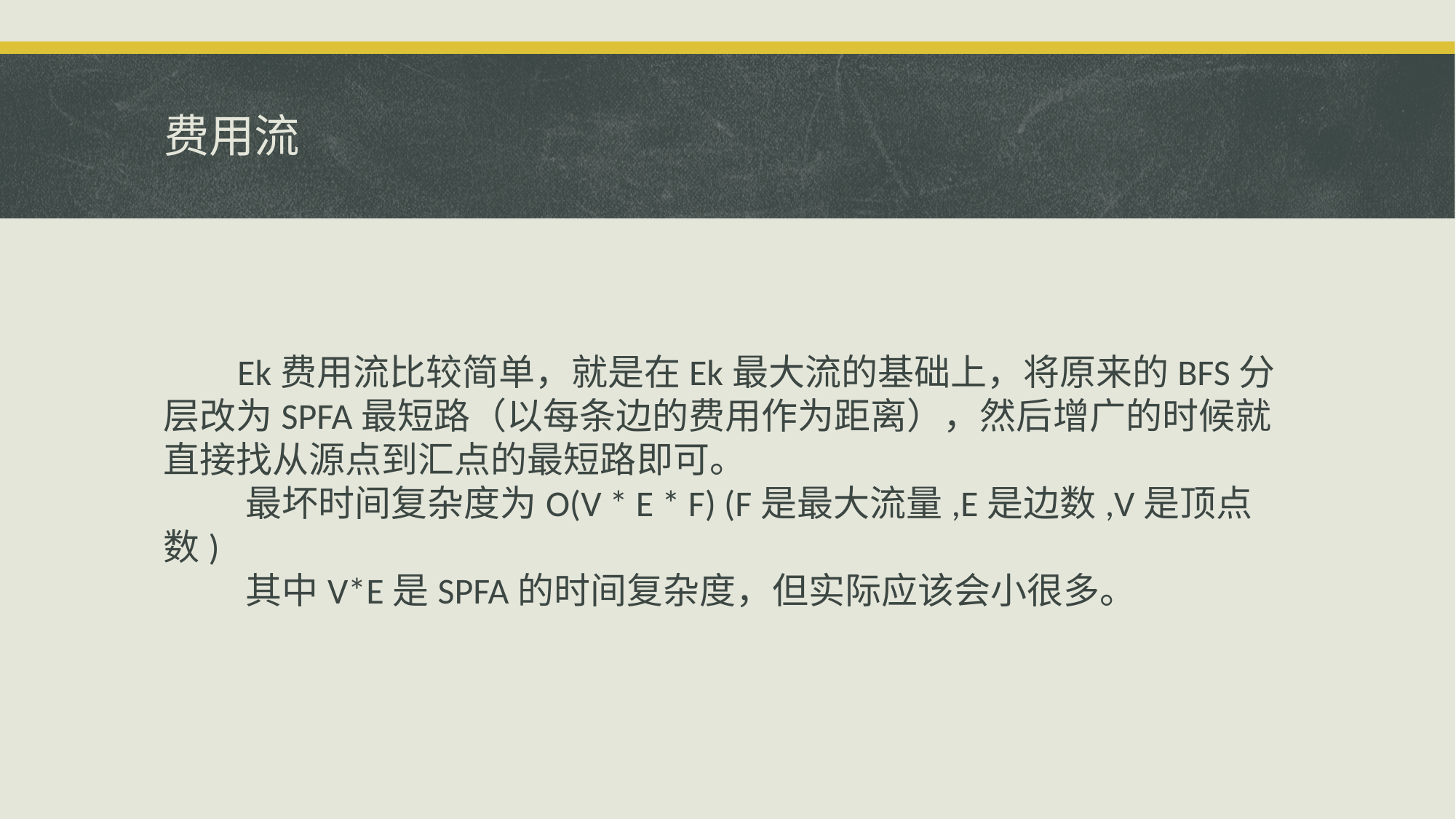

# 费用流
         Ek费用流比较简单，就是在Ek最大流的基础上，将原来的BFS分层改为SPFA最短路（以每条边的费用作为距离），然后增广的时候就直接找从源点到汇点的最短路即可。
         最坏时间复杂度为O(V * E * F) (F是最大流量,E是边数,V是顶点数)
         其中V*E是SPFA的时间复杂度，但实际应该会小很多。